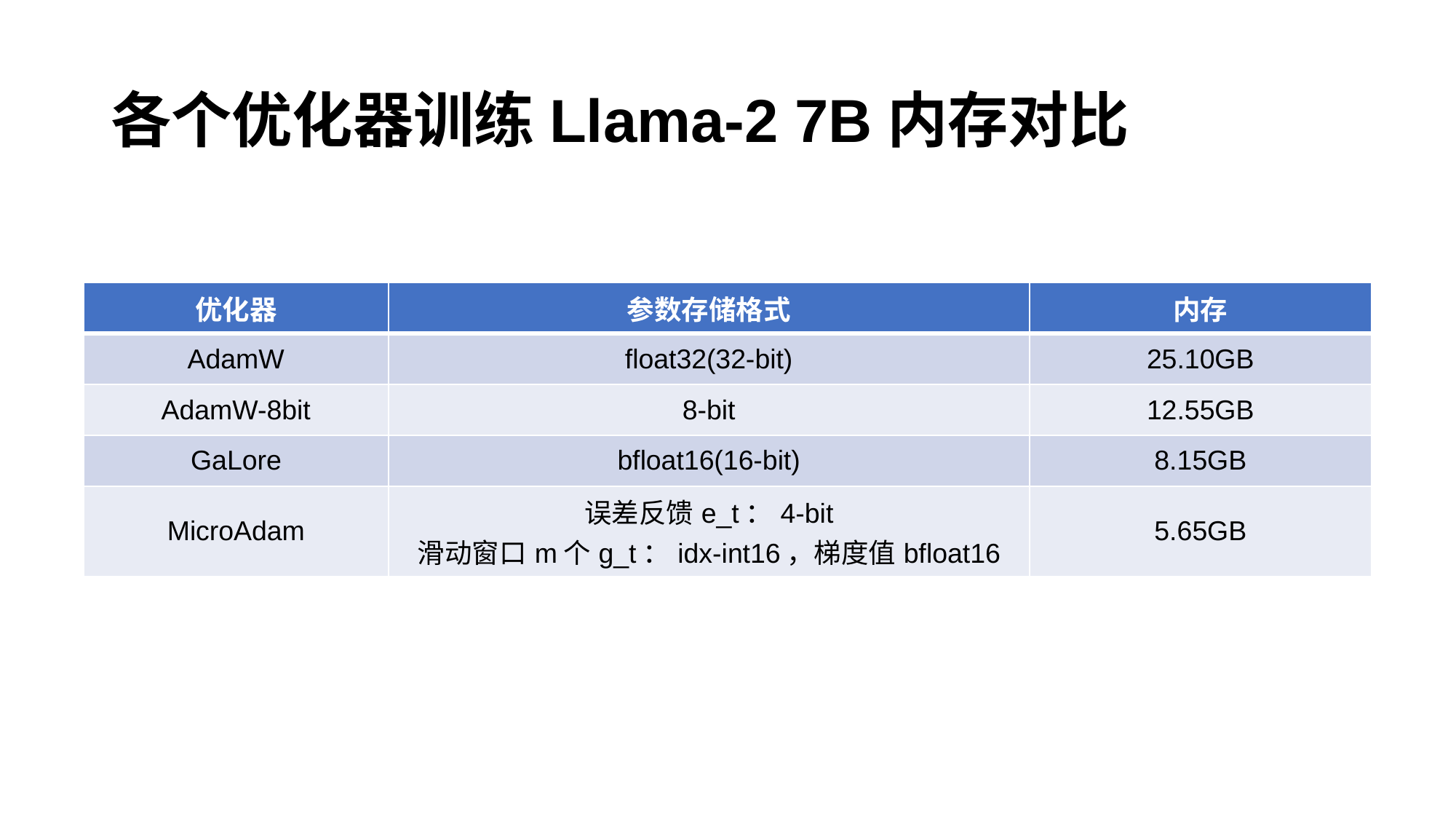

# 各个优化器训练Llama-2 7B内存对比
| 优化器 | 参数存储格式 | 内存 |
| --- | --- | --- |
| AdamW | float32(32-bit) | 25.10GB |
| AdamW-8bit | 8-bit | 12.55GB |
| GaLore | bfloat16(16-bit) | 8.15GB |
| MicroAdam | 误差反馈e\_t：4-bit 滑动窗口m个g\_t：idx-int16，梯度值bfloat16 | 5.65GB |